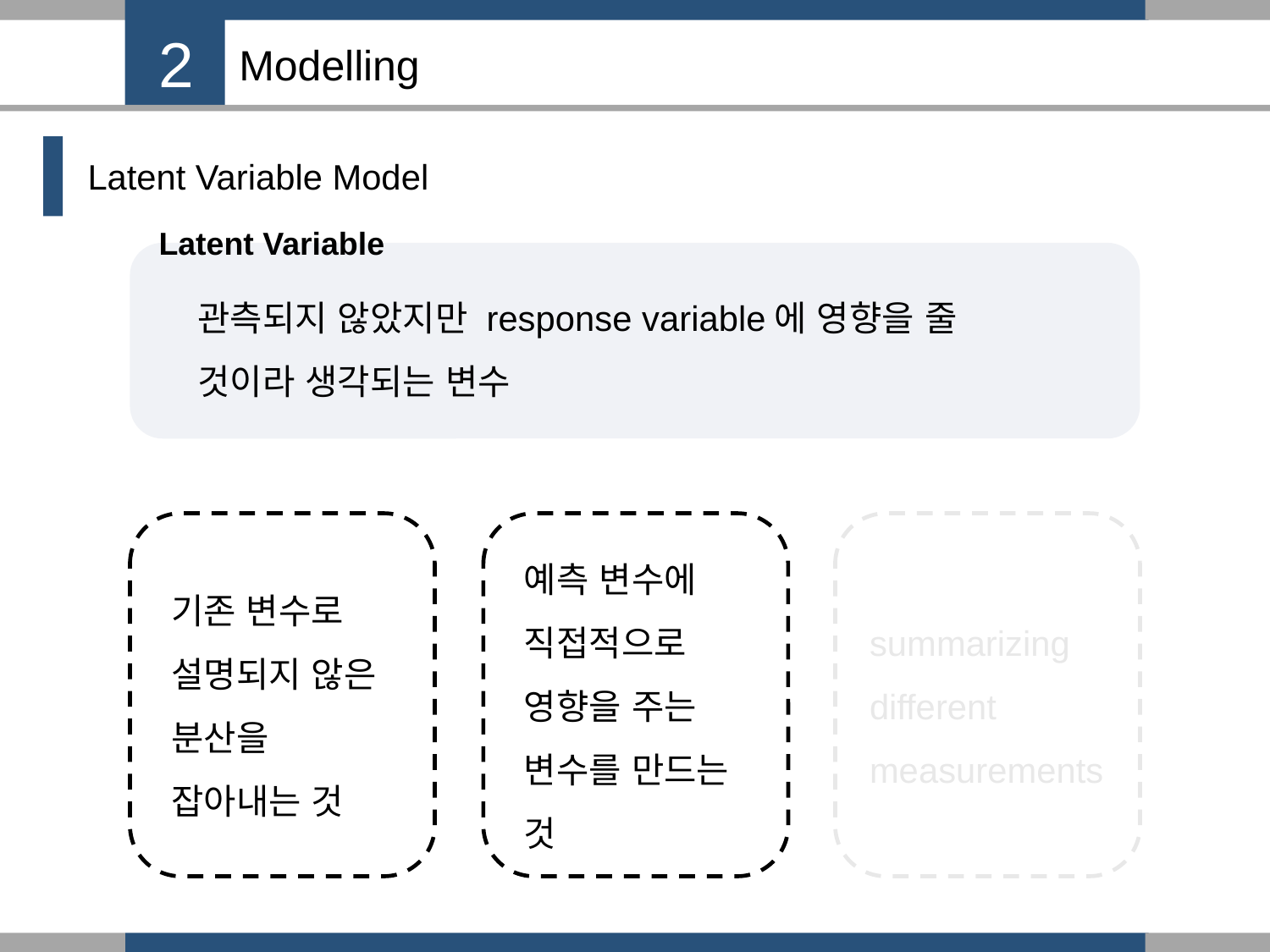

2
# Modelling
Latent Variable Model
Latent Variable

관측되지 않았지만 response variable에 영향을 줄 것이라 생각되는 변수

예측 변수에 직접적으로 영향을 주는 변수를 만드는 것
기존 변수로 설명되지 않은 분산을 잡아내는 것
summarizing different measurements